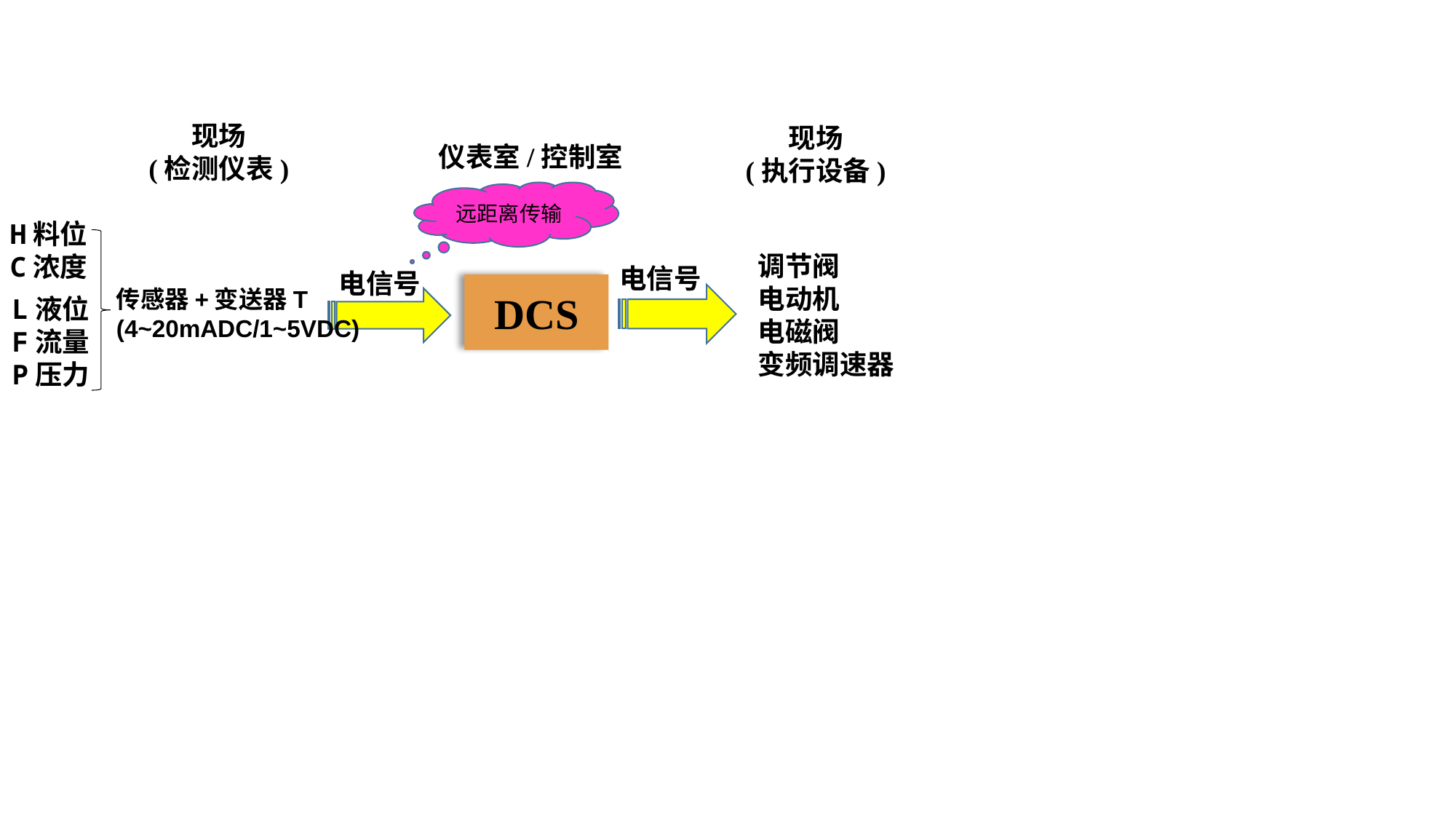

现场
(检测仪表)
现场
(执行设备)
仪表室/控制室
远距离传输
H料位
C浓度

调节阀
电动机
电磁阀
变频调速器
电信号
电信号
DCS
传感器+变送器T
(4~20mADC/1~5VDC)

L液位
F流量
P压力